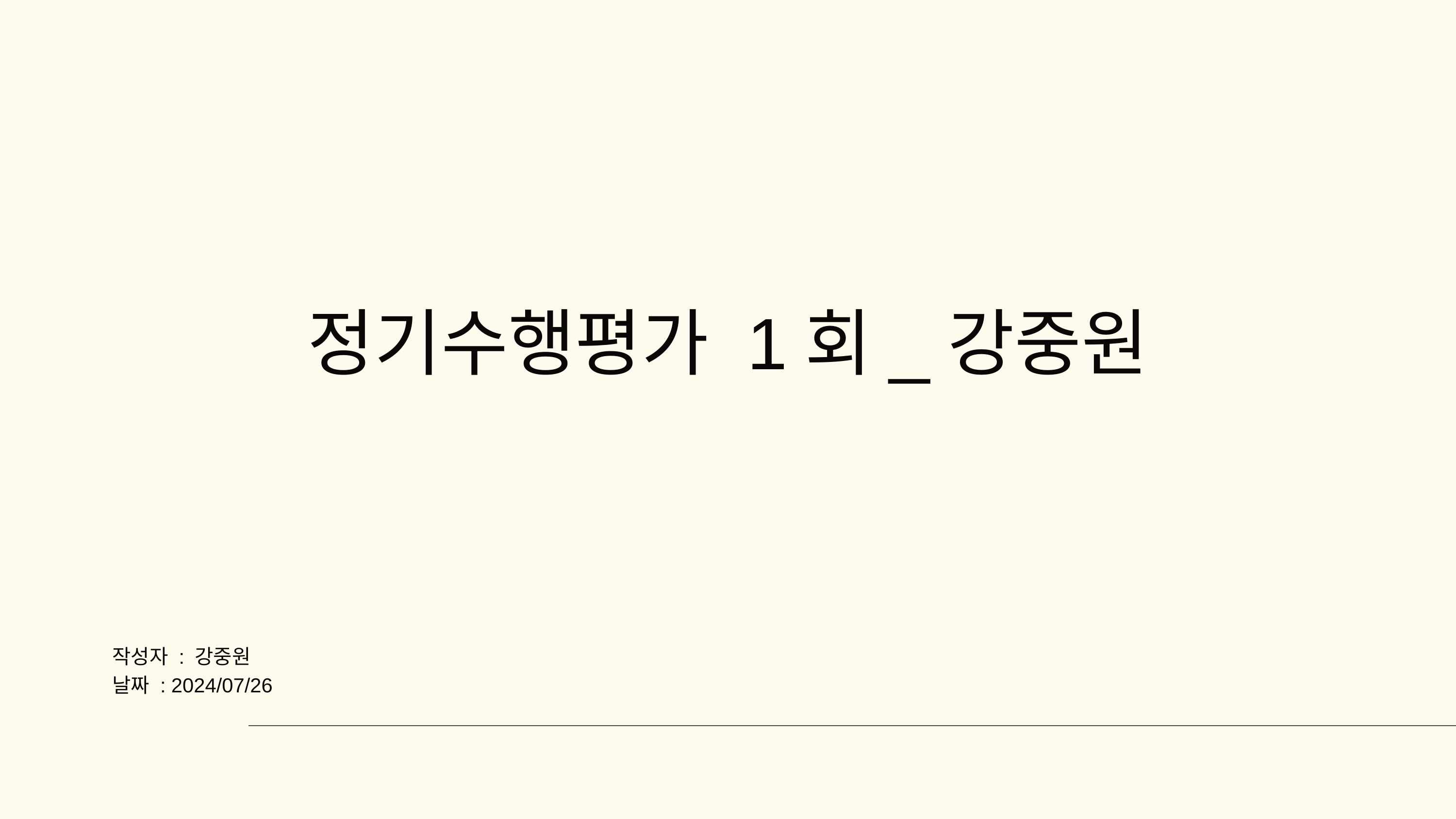

정기수행평가 1회_강중원
작성자 : 강중원
날짜 : 2024/07/26